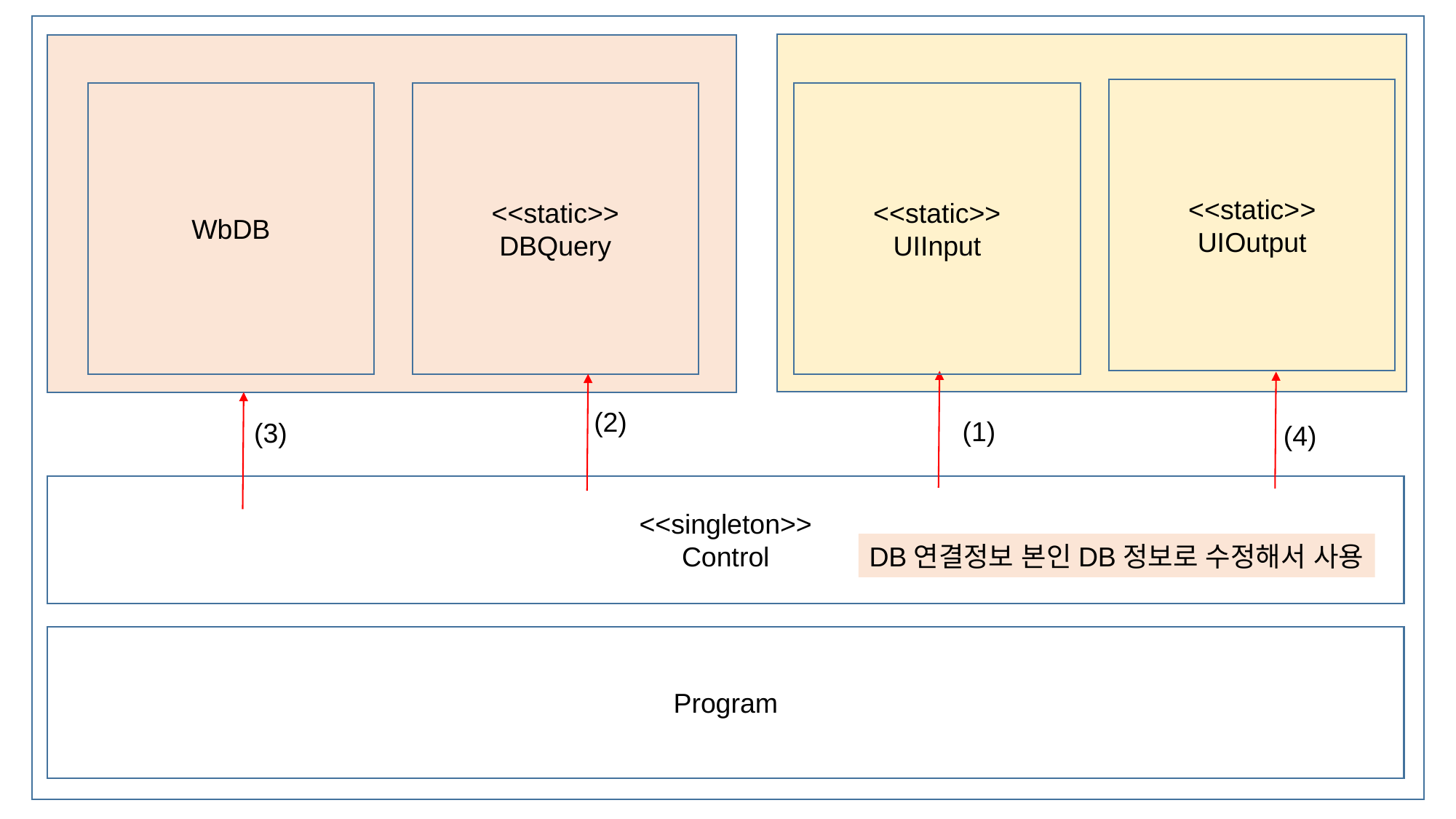

<<static>>
UIOutput
WbDB
<<static>>
DBQuery
<<static>>
UIInput
(2)
(1)
(3)
(4)
<<singleton>>
Control
DB연결정보 본인DB정보로 수정해서 사용
Program